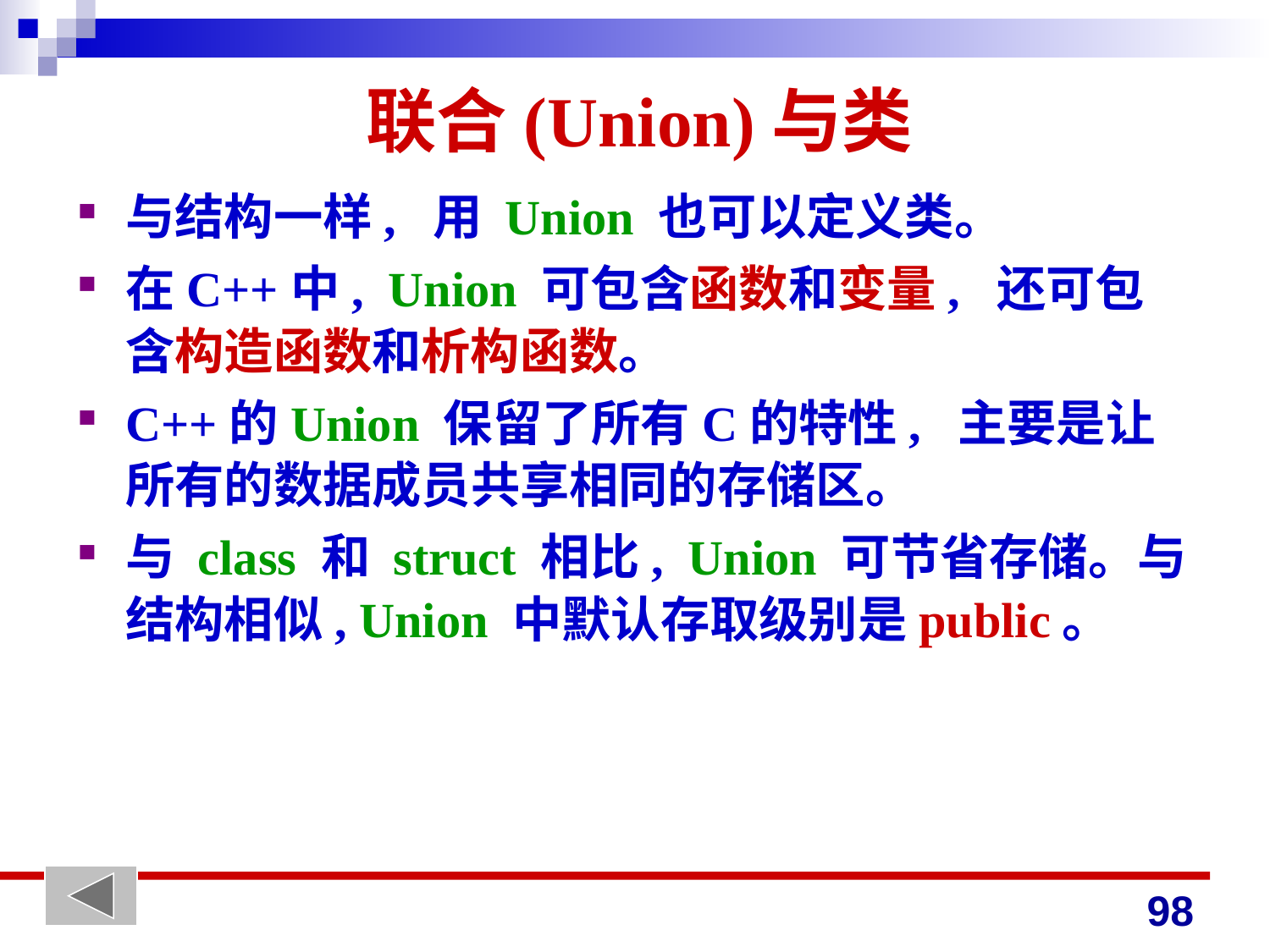

# 联合(Union)与类
与结构一样,  用 Union 也可以定义类。
在C++中,  Union 可包含函数和变量,  还可包含构造函数和析构函数。
C++的Union 保留了所有C的特性,  主要是让所有的数据成员共享相同的存储区。
与 class 和 struct 相比,  Union 可节省存储。与结构相似, Union 中默认存取级别是public。

98